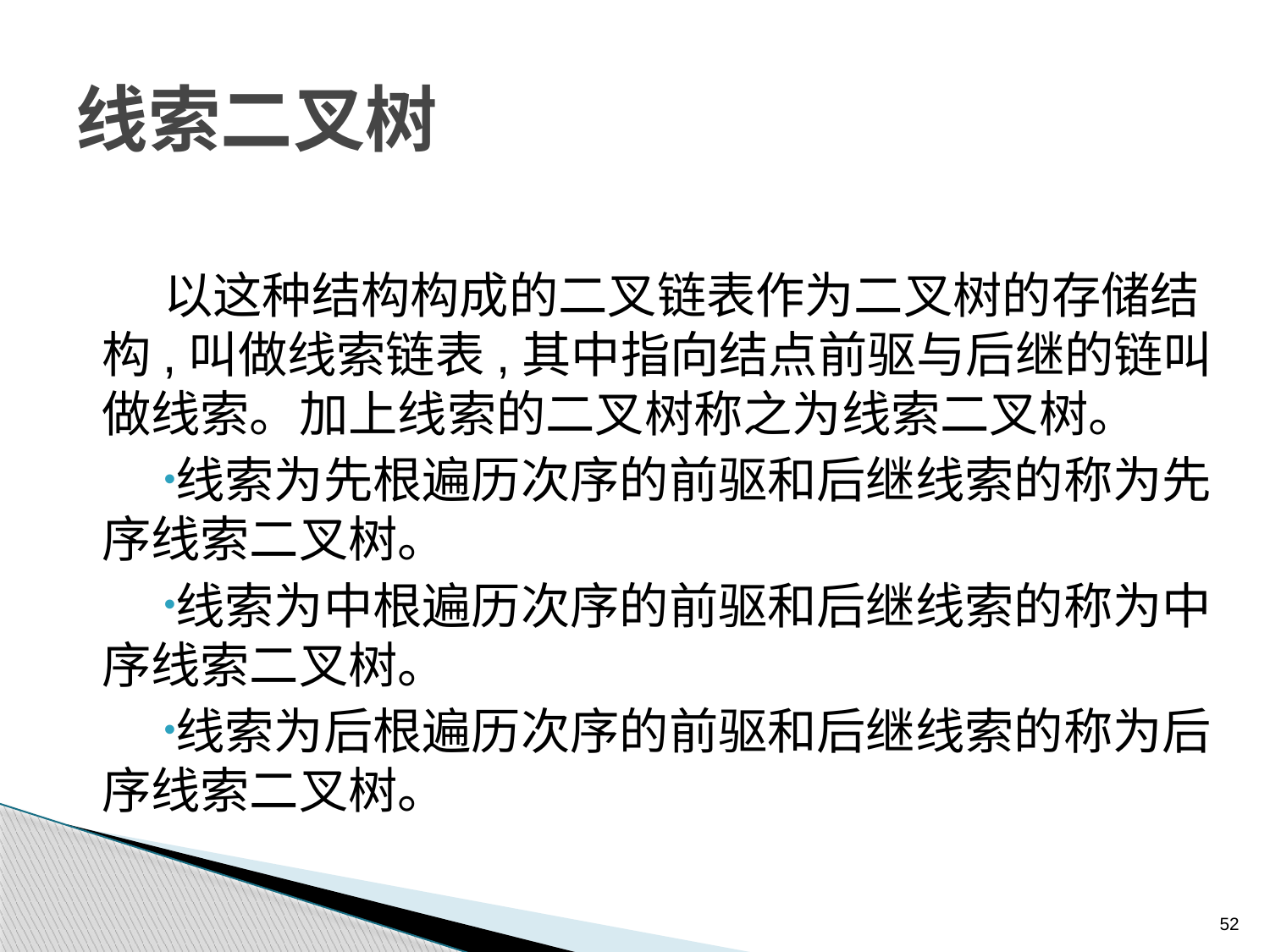

# 线索二叉树
以这种结构构成的二叉链表作为二叉树的存储结构,叫做线索链表,其中指向结点前驱与后继的链叫做线索。加上线索的二叉树称之为线索二叉树。
线索为先根遍历次序的前驱和后继线索的称为先序线索二叉树。
线索为中根遍历次序的前驱和后继线索的称为中序线索二叉树。
线索为后根遍历次序的前驱和后继线索的称为后序线索二叉树。

52